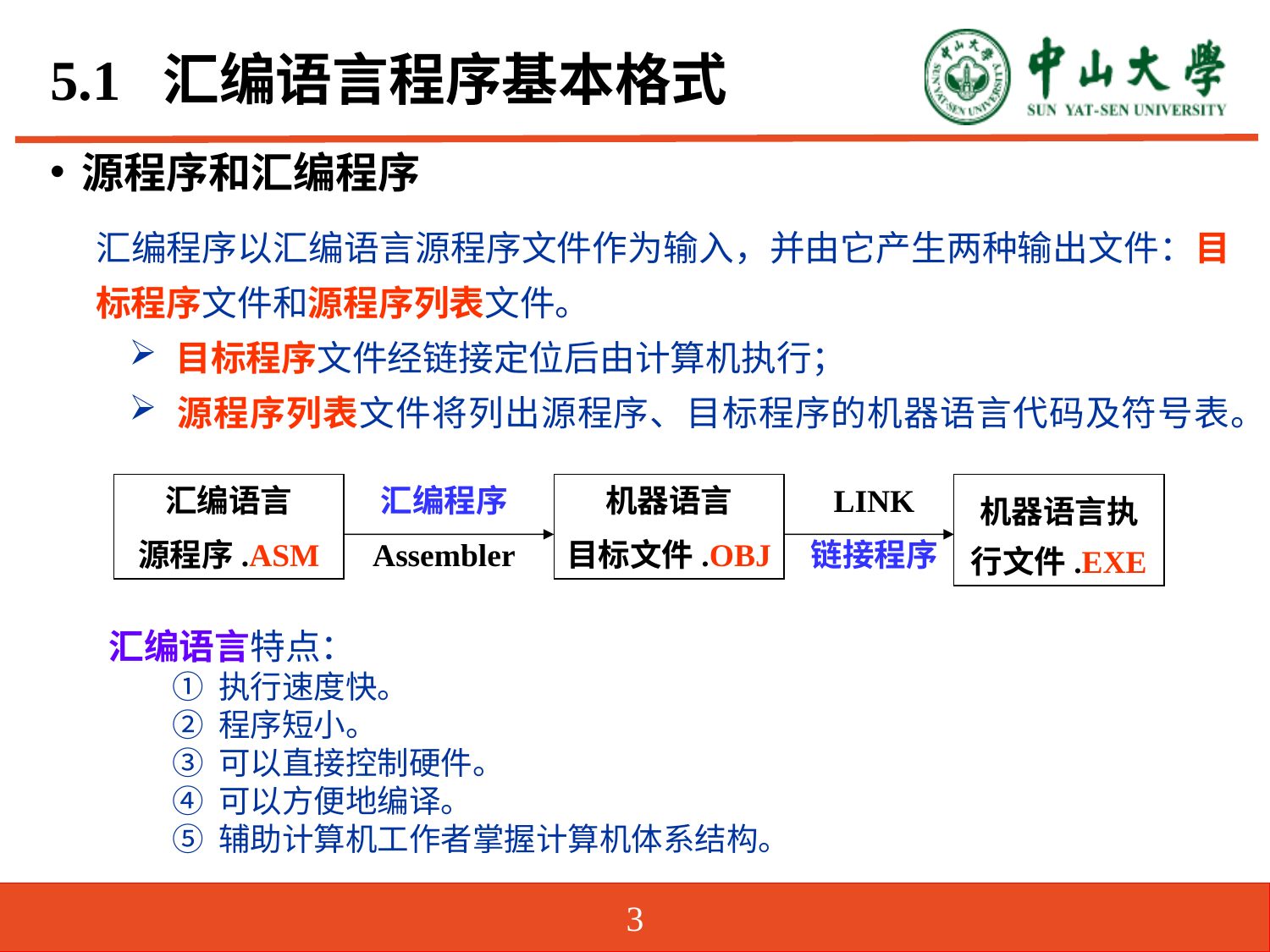

# 5.1  汇编语言程序基本格式
源程序和汇编程序
汇编程序以汇编语言源程序文件作为输入，并由它产生两种输出文件：目标程序文件和源程序列表文件。
 目标程序文件经链接定位后由计算机执行；
 源程序列表文件将列出源程序、目标程序的机器语言代码及符号表。
汇编语言
源程序.ASM
汇编程序
Assembler
机器语言
目标文件.OBJ
LINK
链接程序
机器语言执行文件.EXE

汇编语言特点：
① 执行速度快。
② 程序短小。
③ 可以直接控制硬件。
④ 可以方便地编译。
⑤ 辅助计算机工作者掌握计算机体系结构。
3